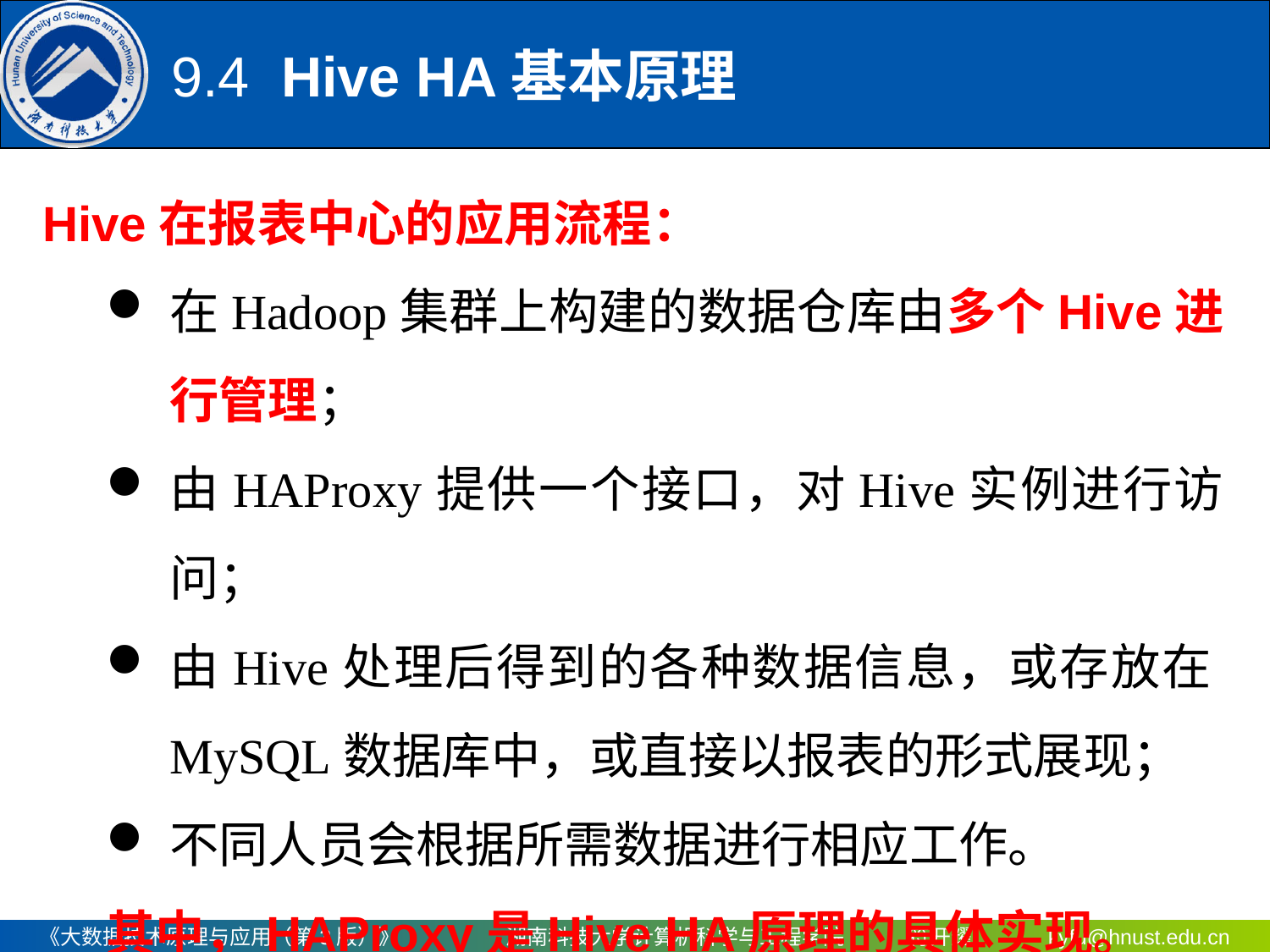

9.4  Hive HA基本原理
Hive在报表中心的应用流程：
在Hadoop集群上构建的数据仓库由多个Hive进行管理；
由HAProxy提供一个接口，对Hive实例进行访问；
由Hive处理后得到的各种数据信息，或存放在MySQL数据库中，或直接以报表的形式展现；
不同人员会根据所需数据进行相应工作。
其中，HAProxy是Hive HA原理的具体实现。